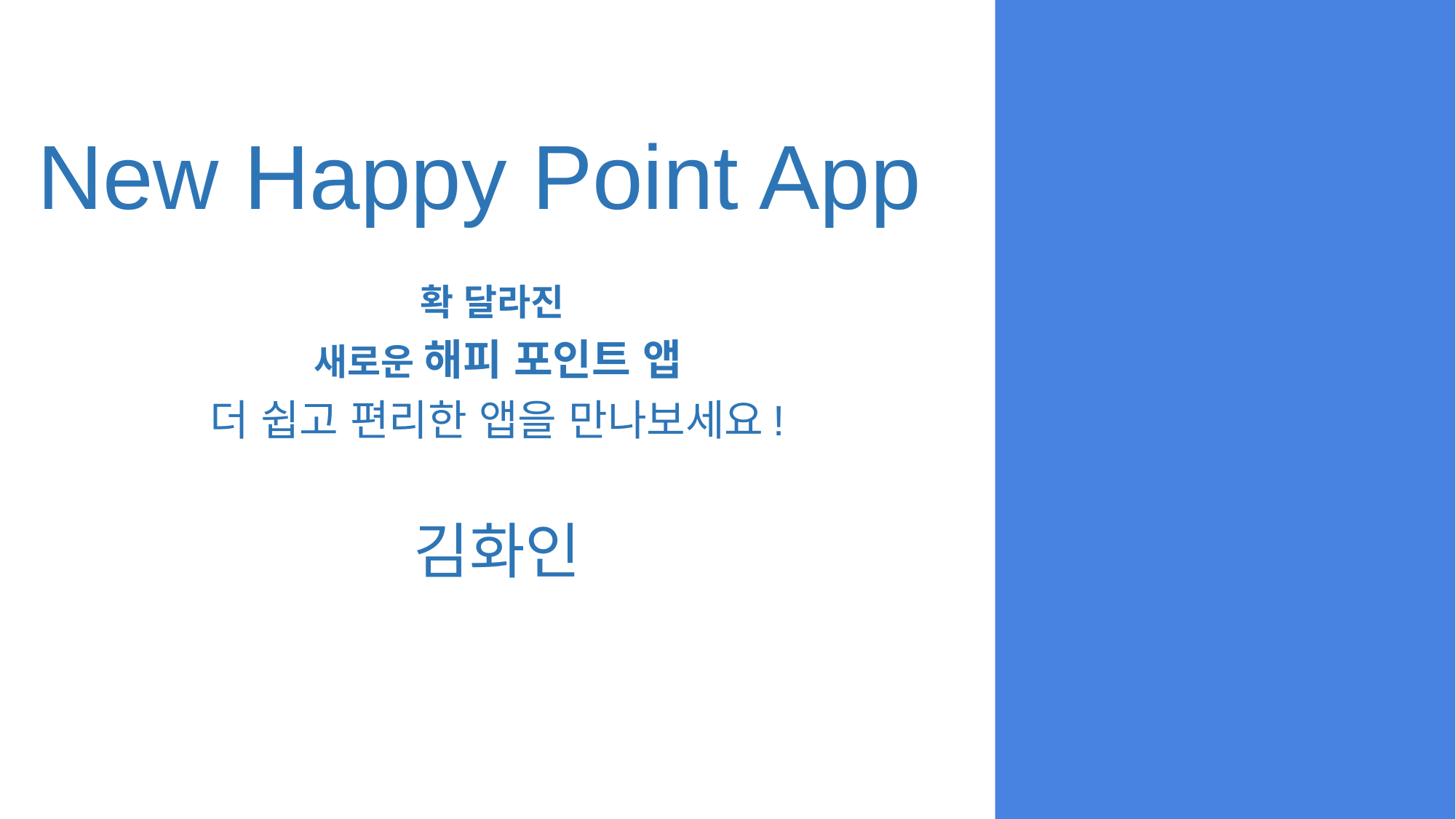

# New Happy Point App

확 달라진
새로운 해피 포인트 앱
더 쉽고 편리한 앱을 만나보세요!

김화인